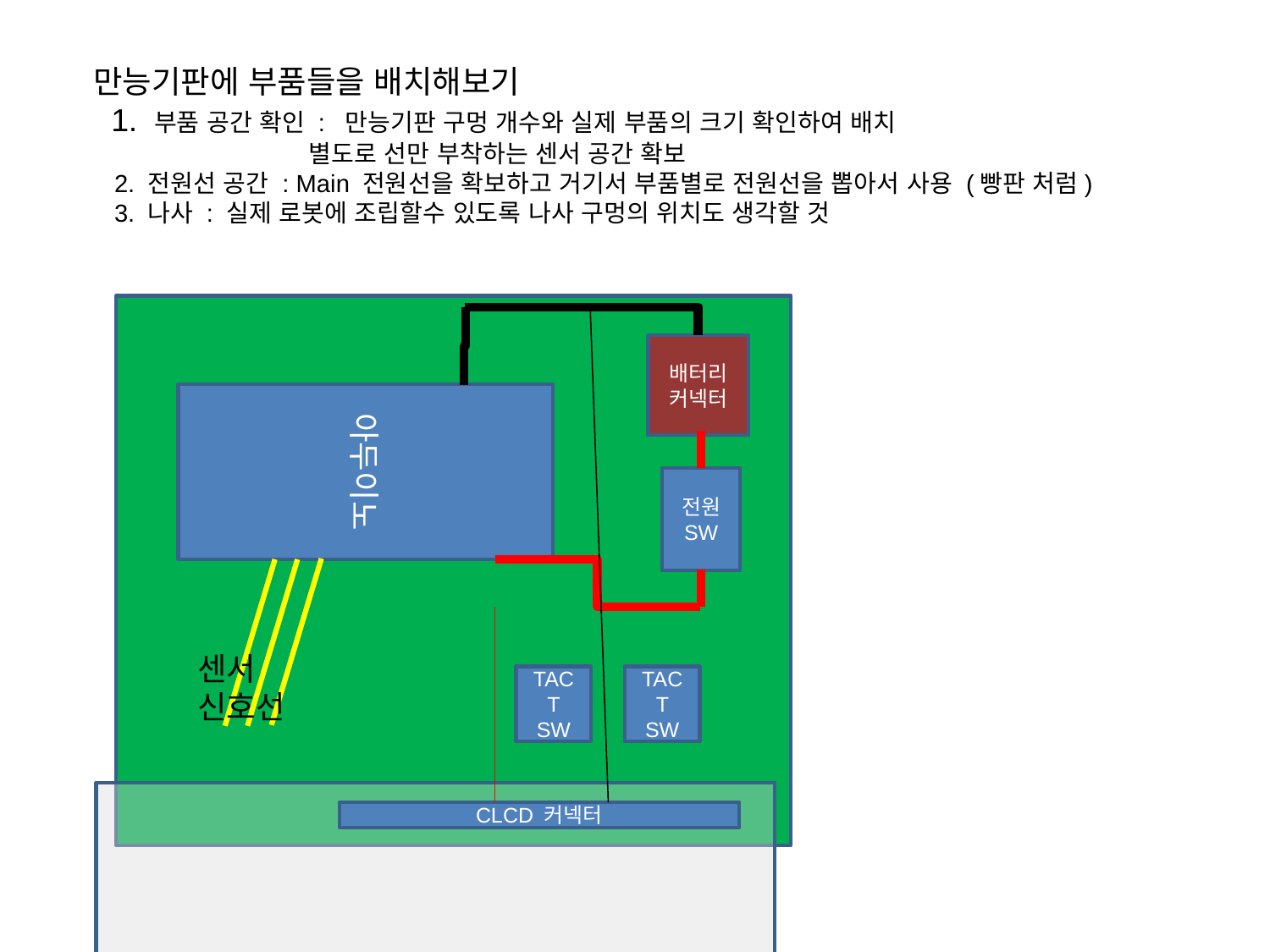

만능기판에 부품들을 배치해보기
  1. 부품 공간 확인 :  만능기판 구멍 개수와 실제 부품의 크기 확인하여 배치
                              별도로 선만 부착하는 센서 공간 확보
   2. 전원선 공간 : Main 전원선을 확보하고 거기서 부품별로 전원선을 뽑아서 사용 (빵판 처럼)
   3. 나사 : 실제 로봇에 조립할수 있도록 나사 구멍의 위치도 생각할 것
아두이노

배터리 커넥터
전원 SW
센서 신호선
TACT SW
TACT SW

CLCD 커넥터